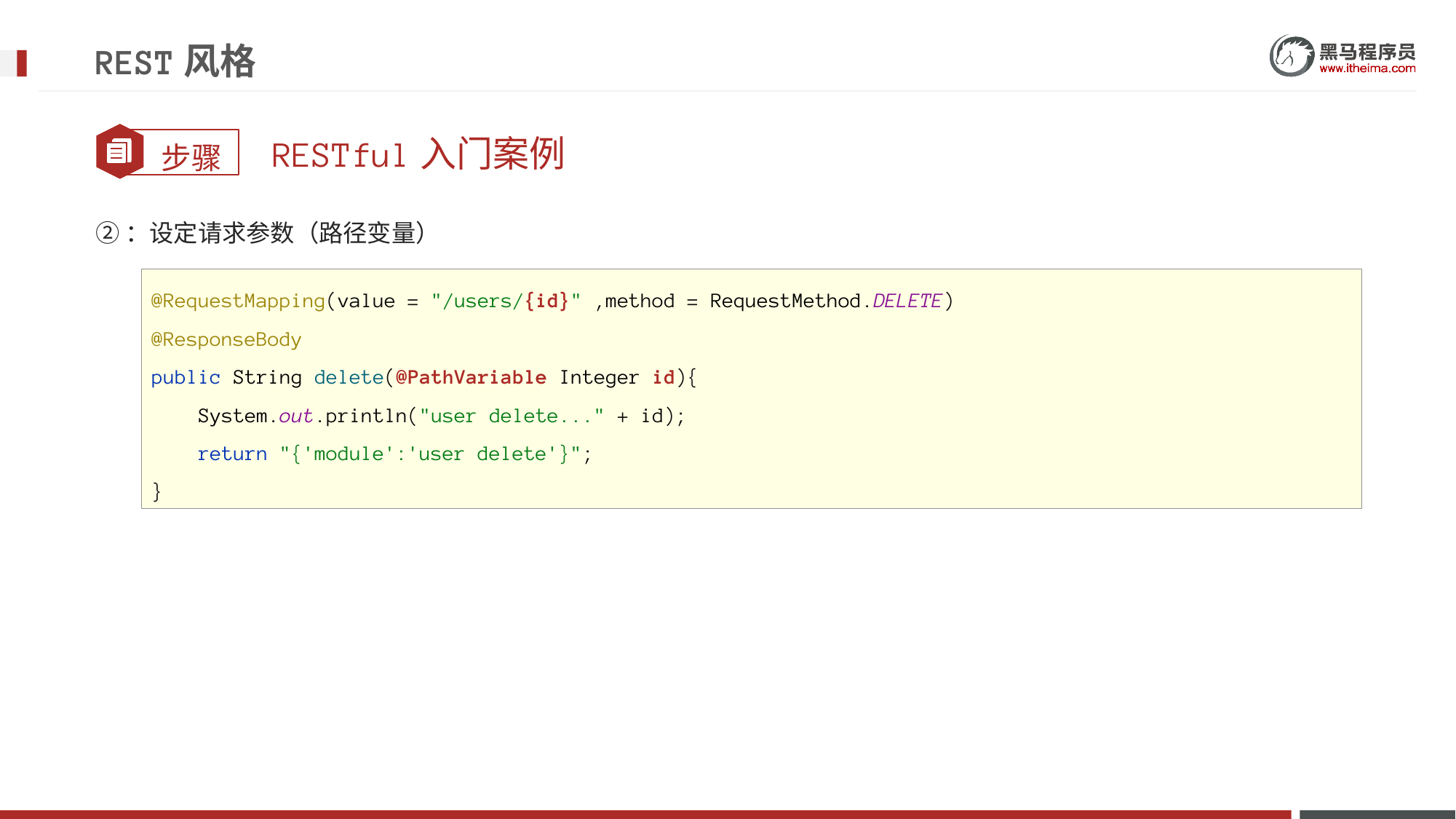

# REST风格
RESTful入门案例
②：设定请求参数（路径变量）
@RequestMapping(value = "/users/{id}" ,method = RequestMethod.DELETE)
@ResponseBody
public String delete(@PathVariable Integer id){
    System.out.println("user delete..." + id);
    return "{'module':'user delete'}";
}